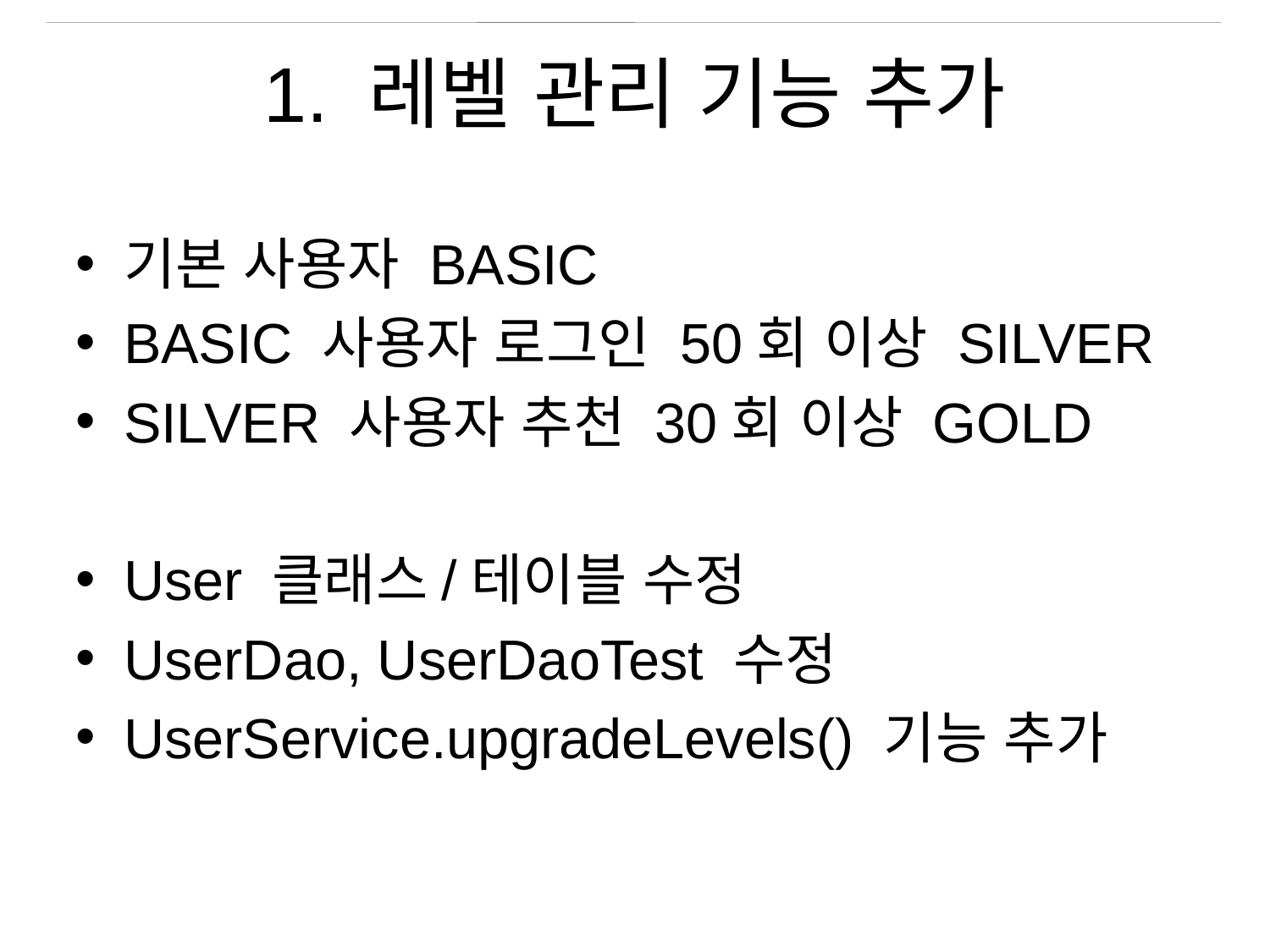

# 1. 레벨 관리 기능 추가
기본 사용자 BASIC
BASIC 사용자 로그인 50회 이상 SILVER
SILVER 사용자 추천 30회 이상 GOLD

User 클래스/테이블 수정
UserDao, UserDaoTest 수정
UserService.upgradeLevels() 기능 추가